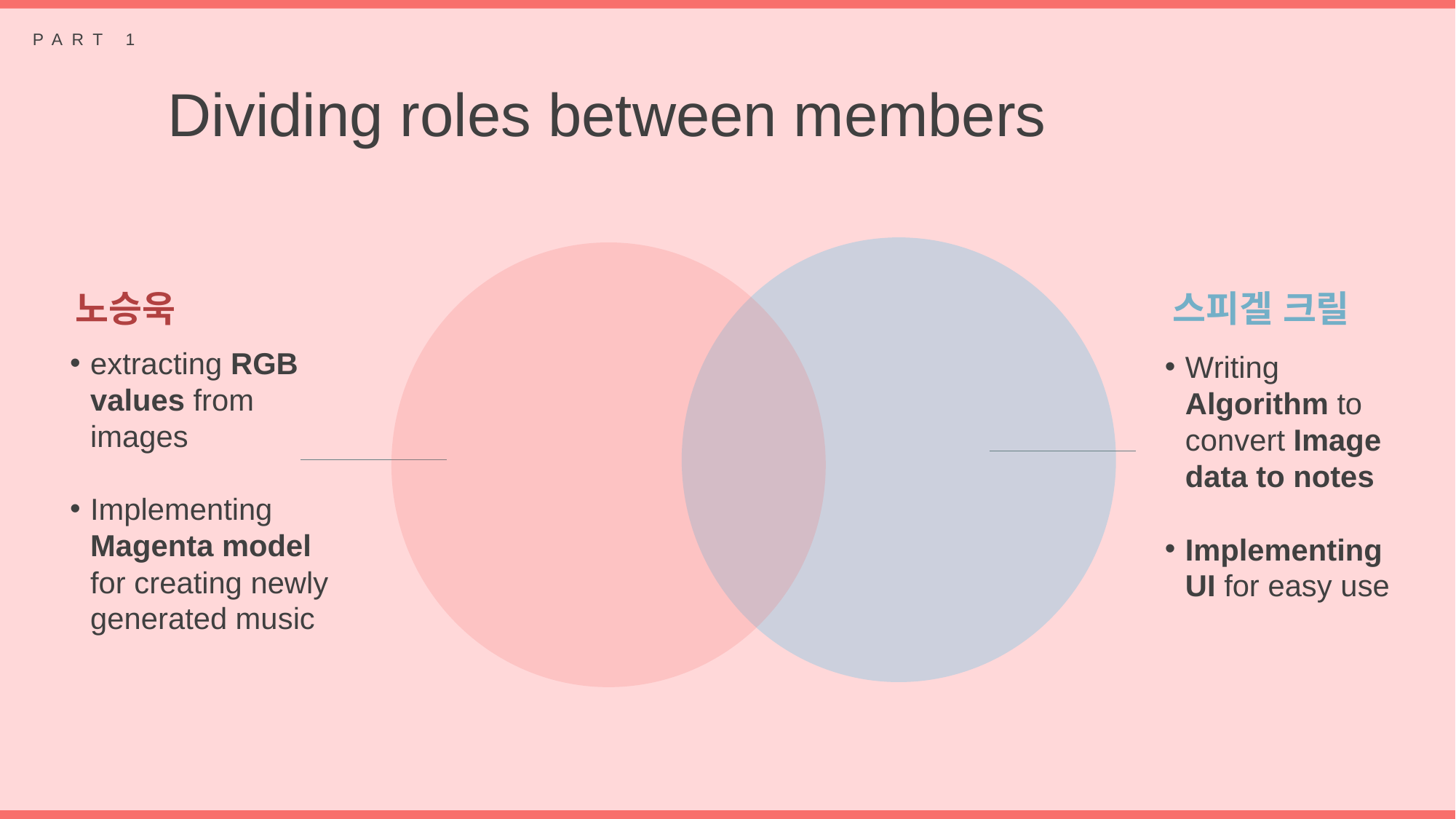

PART 1
Dividing roles between members

노승욱
extracting RGB values from images
Implementing Magenta model for creating newly generated music
스피겔 크릴
Writing Algorithm to convert Image data to notes
Implementing UI for easy use